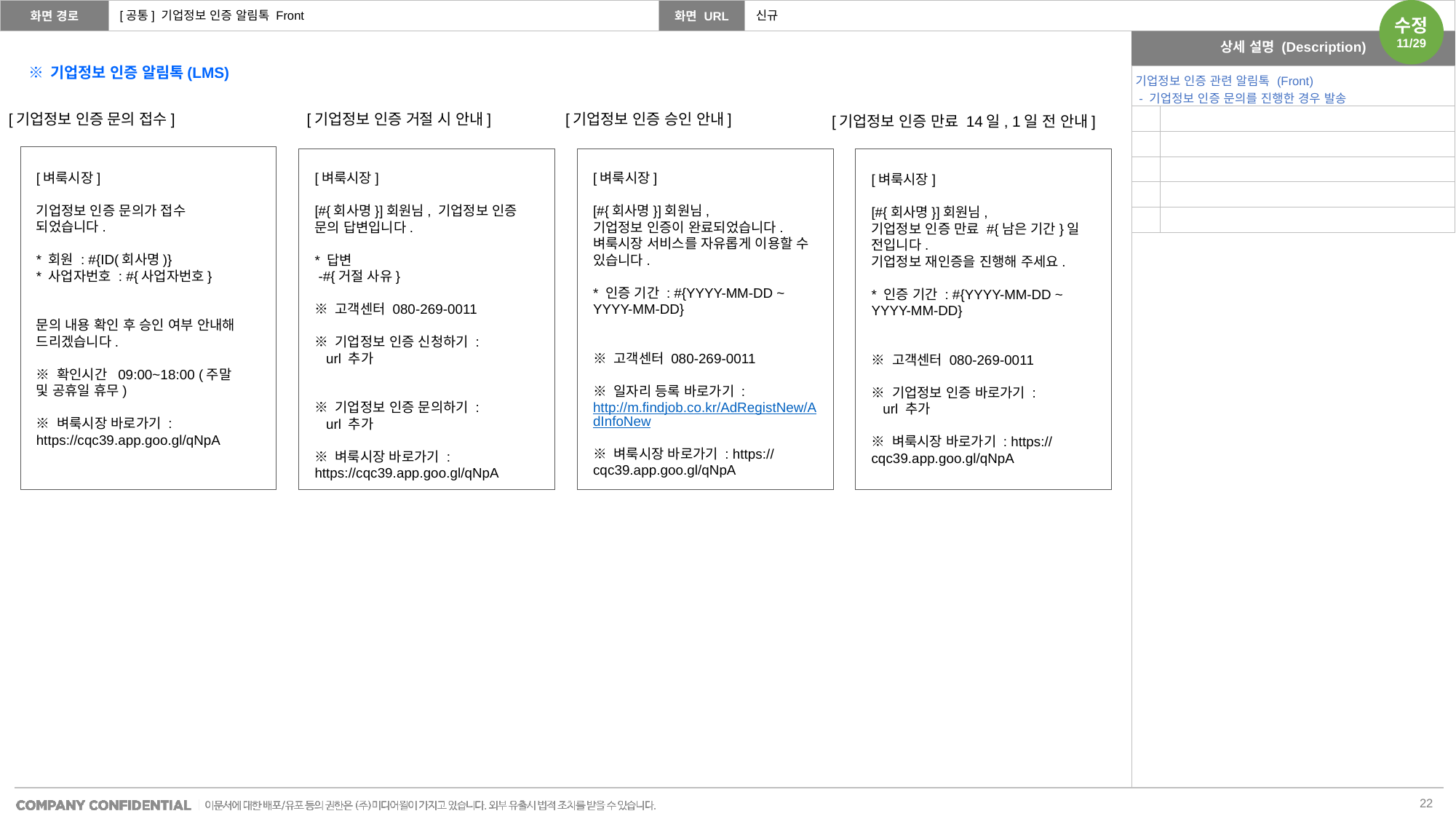

수정
11/29
[공통] 기업정보 인증 알림톡 Front
신규
※ 기업정보 인증 알림톡(LMS)
| 기업정보 인증 관련 알림톡 (Front) - 기업정보 인증 문의를 진행한 경우 발송 |  |
| --- | --- |
|  |  |
|  |  |
|  |  |
|  |  |
|  |  |
[기업정보 인증 거절 시 안내]

[벼룩시장]

[#{회사명}]회원님, 기업정보 인증 문의 답변입니다.

* 답변
 -#{거절 사유}

※ 고객센터 080-269-0011

※ 기업정보 인증 신청하기 :
   url 추가

※ 기업정보 인증 문의하기 :
   url 추가

※ 벼룩시장 바로가기 :
https://cqc39.app.goo.gl/qNpA
[기업정보 인증 문의 접수]

[벼룩시장]

기업정보 인증 문의가 접수 되었습니다.

* 회원 : #{ID(회사명)}
* 사업자번호 : #{사업자번호}

문의 내용 확인 후 승인 여부 안내해 드리겠습니다.

※ 확인시간  09:00~18:00 (주말 및 공휴일 휴무)

※ 벼룩시장 바로가기 :
https://cqc39.app.goo.gl/qNpA
[기업정보 인증 승인 안내]

[벼룩시장]

[#{회사명}]회원님,
기업정보 인증이 완료되었습니다.
벼룩시장 서비스를 자유롭게 이용할 수 있습니다.

* 인증 기간 : #{YYYY-MM-DD ~ YYYY-MM-DD}

※ 고객센터 080-269-0011

※ 일자리 등록 바로가기 : http://m.findjob.co.kr/AdRegistNew/AdInfoNew

※ 벼룩시장 바로가기 : https://cqc39.app.goo.gl/qNpA
[기업정보 인증 만료 14일, 1일 전 안내]

[벼룩시장]

[#{회사명}]회원님,
기업정보 인증 만료 #{남은 기간}일 전입니다.
기업정보 재인증을 진행해 주세요.

* 인증 기간 : #{YYYY-MM-DD ~ YYYY-MM-DD}

※ 고객센터 080-269-0011

※ 기업정보 인증 바로가기 :
   url 추가

※ 벼룩시장 바로가기 : https://cqc39.app.goo.gl/qNpA